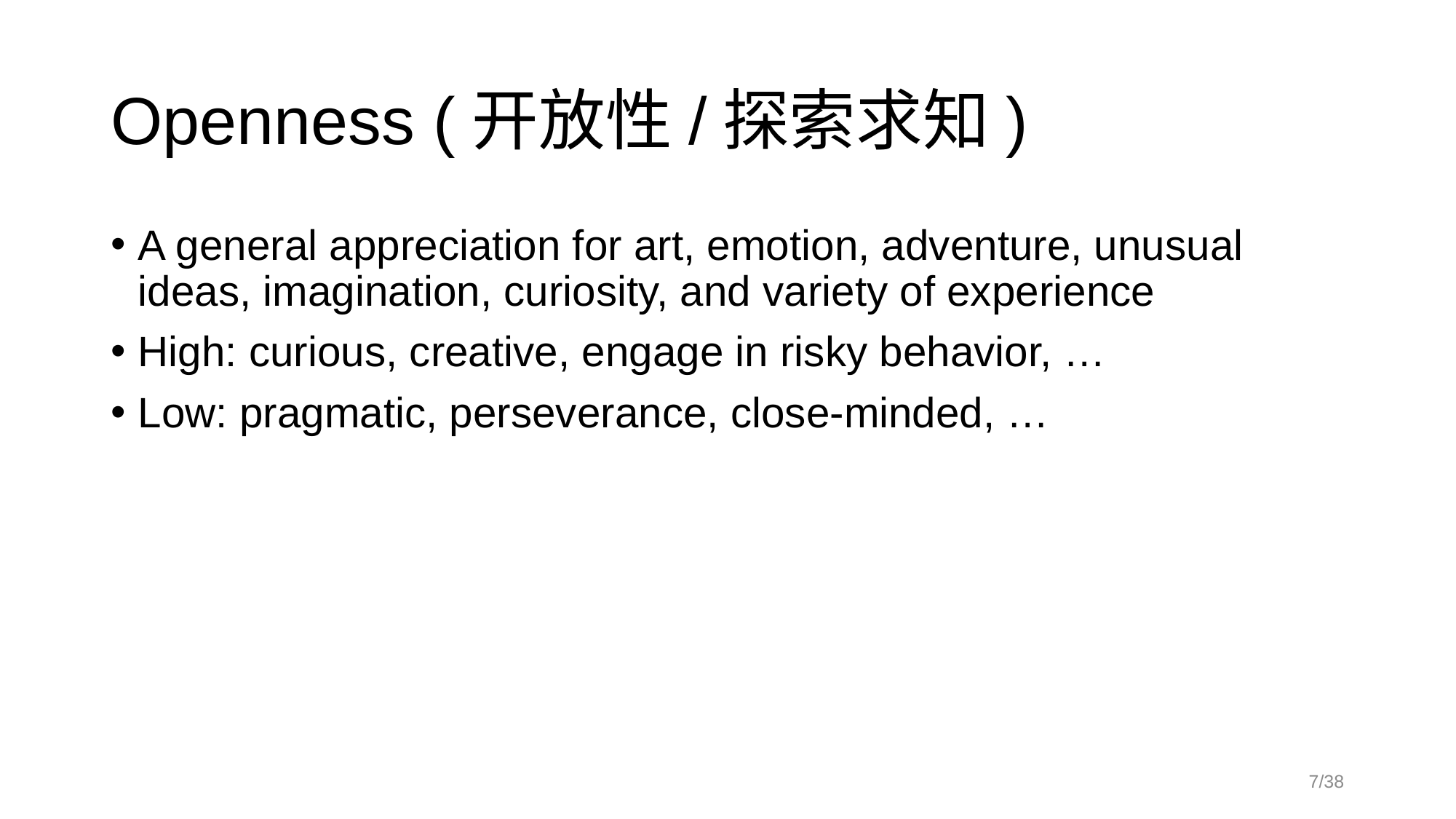

# Openness (开放性/探索求知)
A general appreciation for art, emotion, adventure, unusual ideas, imagination, curiosity, and variety of experience
High: curious, creative, engage in risky behavior, …
Low: pragmatic, perseverance, close-minded, …
7/38